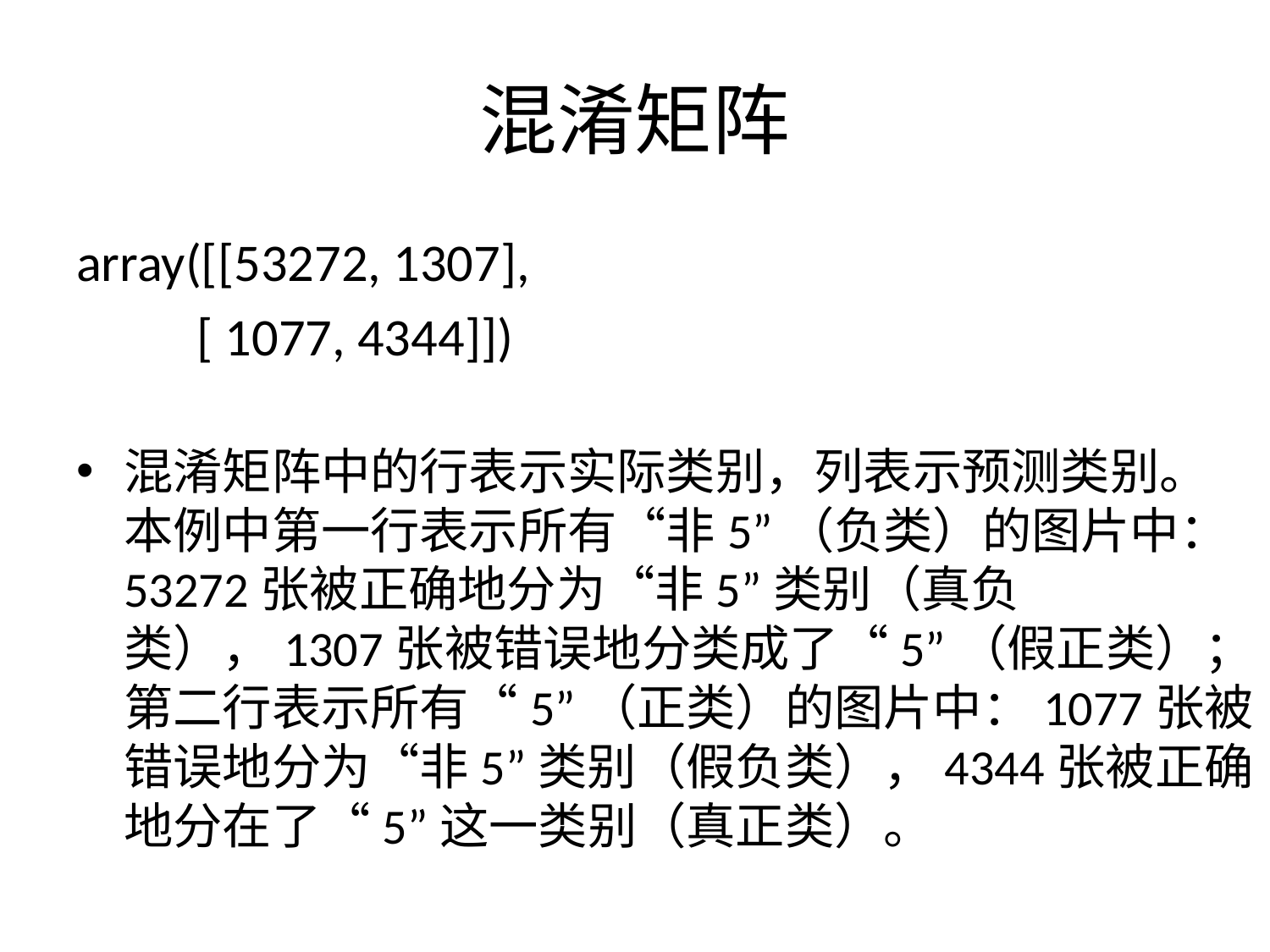

# 混淆矩阵
array([[53272, 1307],
          [ 1077, 4344]])

混淆矩阵中的行表示实际类别，列表示预测类别。本例中第一行表示所有“非5”（负类）的图片中：53272张被正确地分为“非5”类别（真负类），1307张被错误地分类成了“5”（假正类）；第二行表示所有“5”（正类）的图片中：1077张被错误地分为“非5”类别（假负类），4344张被正确地分在了“5”这一类别（真正类）。